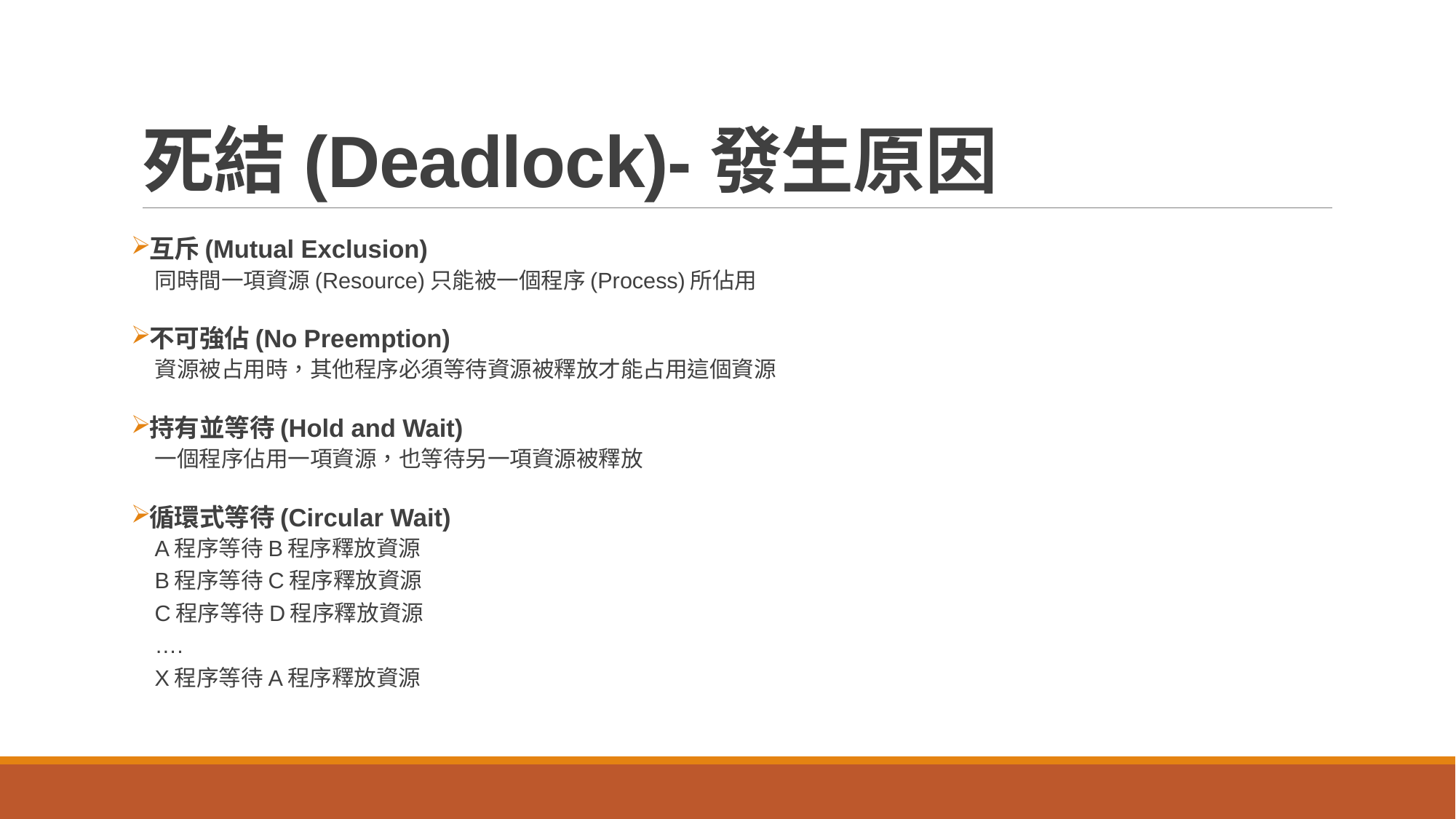

# 死結(Deadlock)-發生原因
互斥(Mutual Exclusion)
同時間一項資源(Resource)只能被一個程序(Process)所佔用
不可強佔(No Preemption)
資源被占用時，其他程序必須等待資源被釋放才能占用這個資源
持有並等待(Hold and Wait)
一個程序佔用一項資源，也等待另一項資源被釋放
循環式等待(Circular Wait)
A程序等待B程序釋放資源
B程序等待C程序釋放資源
C程序等待D程序釋放資源
….
X程序等待A程序釋放資源